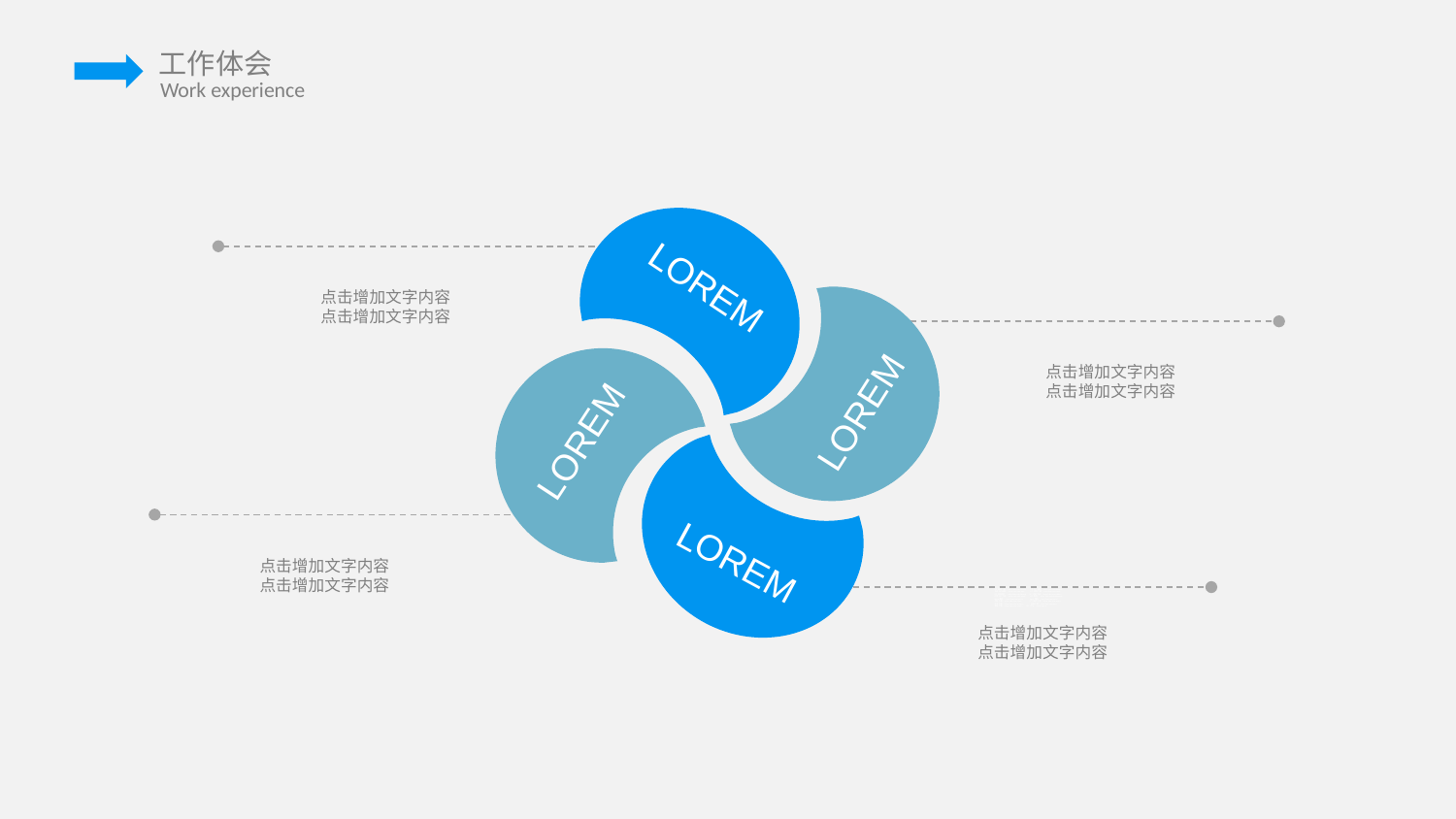

LOREM
LOREM
LOREM
LOREM
点击增加文字内容
点击增加文字内容
点击增加文字内容
点击增加文字内容
点击增加文字内容
点击增加文字内容
点击增加文字内容
点击增加文字内容